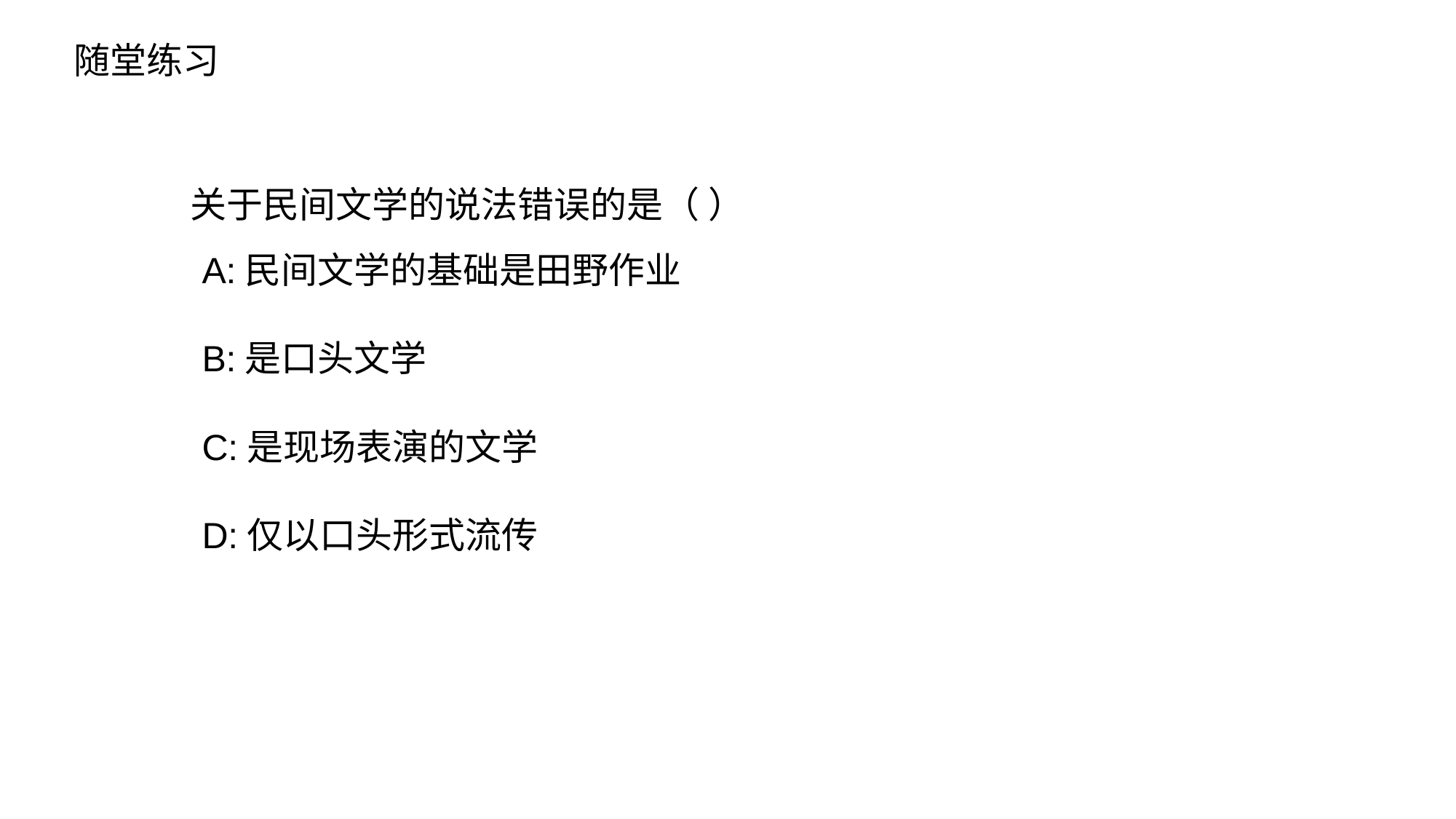

随堂练习
关于民间文学的说法错误的是（ ）
A:民间文学的基础是田野作业
B:是口头文学
C:是现场表演的文学
D:仅以口头形式流传